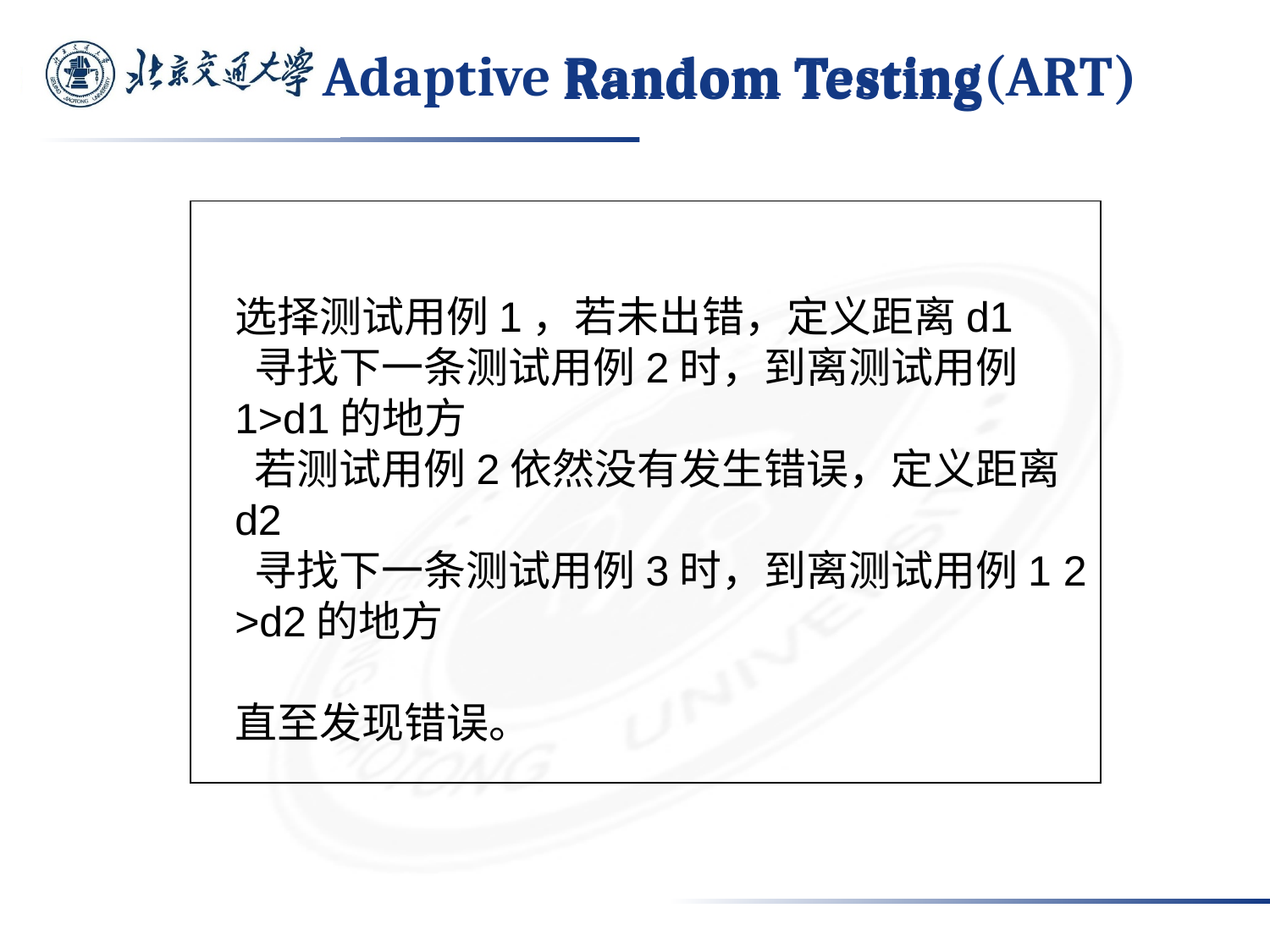

# Adaptive Random Testing(ART)
Random Testing

选择测试用例1，若未出错，定义距离d1
​ 寻找下一条测试用例2时，到离测试用例1>d1的地方
​ 若测试用例2依然没有发生错误，定义距离d2
​ 寻找下一条测试用例3时，到离测试用例1 2 >d2的地方

直至发现错误。